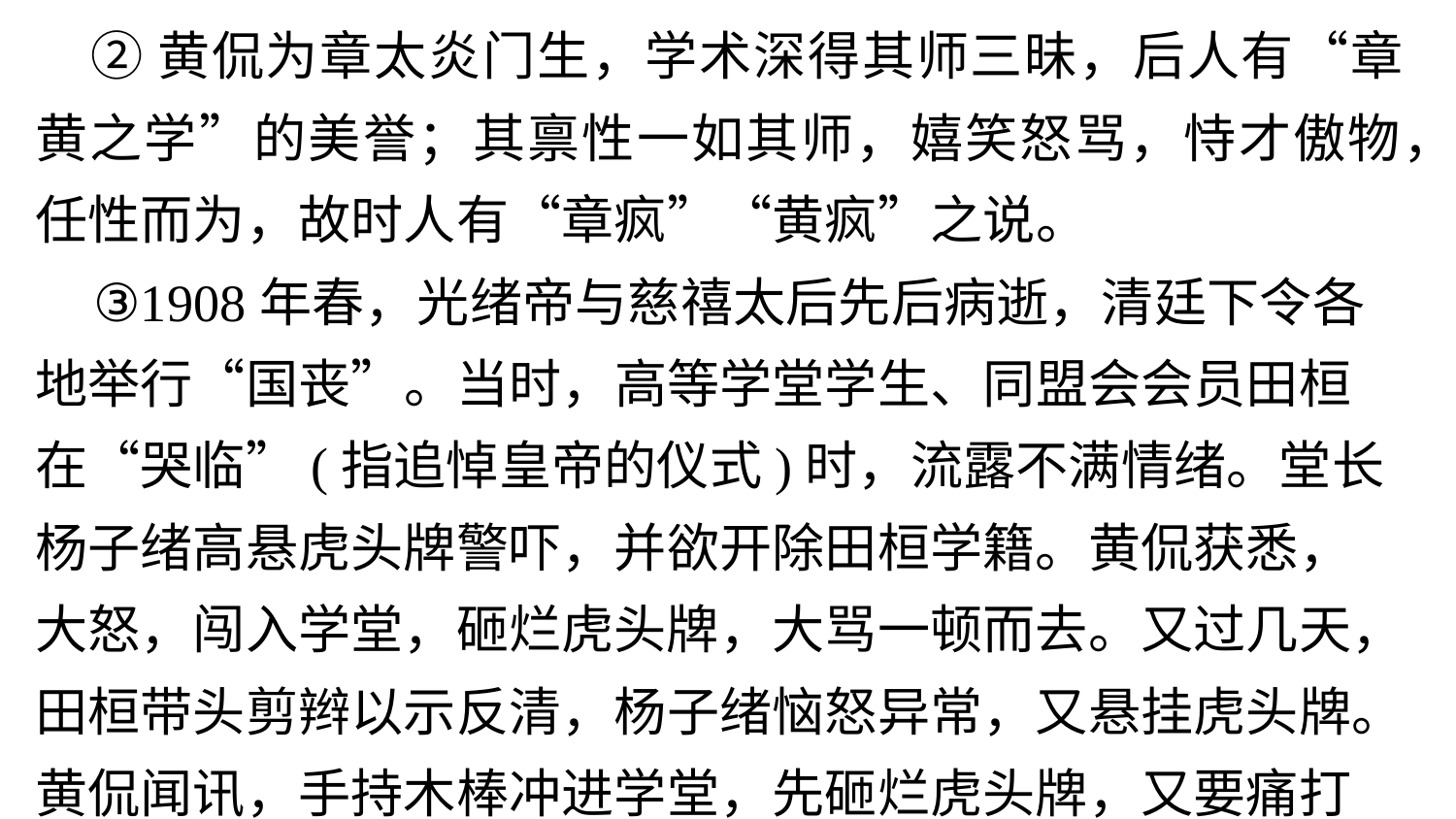

②黄侃为章太炎门生，学术深得其师三昧，后人有“章黄之学”的美誉；其禀性一如其师，嬉笑怒骂，恃才傲物，任性而为，故时人有“章疯”“黄疯”之说。
    ③1908年春，光绪帝与慈禧太后先后病逝，清廷下令各地举行“国丧”。当时，高等学堂学生、同盟会会员田桓在“哭临”(指追悼皇帝的仪式)时，流露不满情绪。堂长杨子绪高悬虎头牌警吓，并欲开除田桓学籍。黄侃获悉，大怒，闯入学堂，砸烂虎头牌，大骂一顿而去。又过几天，田桓带头剪辫以示反清，杨子绪恼怒异常，又悬挂虎头牌。黄侃闻讯，手持木棒冲进学堂，先砸烂虎头牌，又要痛打杨子绪。